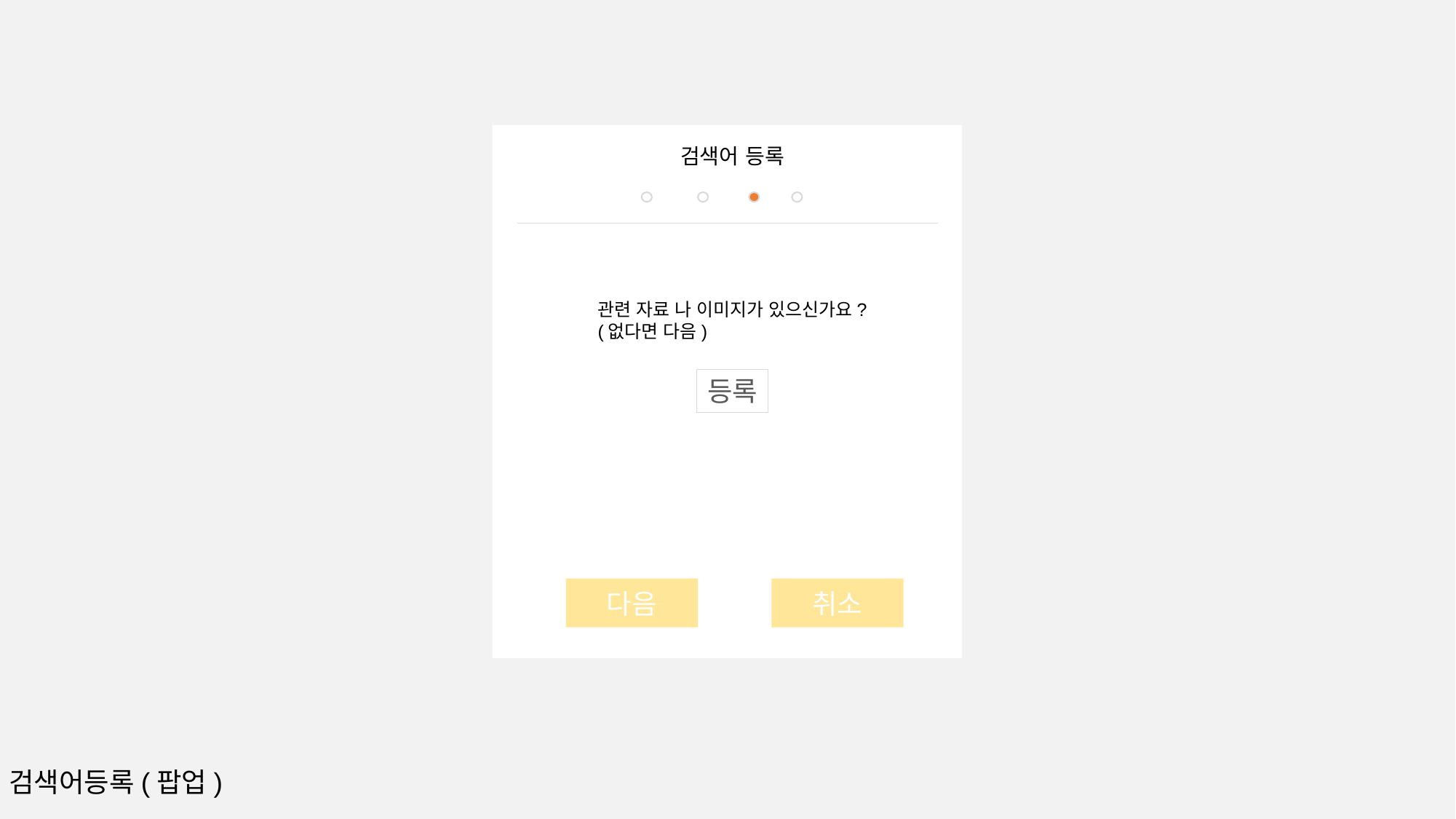

검색어 등록

관련 자료 나 이미지가 있으신가요?
(없다면 다음)
등록
다음
취소
검색어등록(팝업)